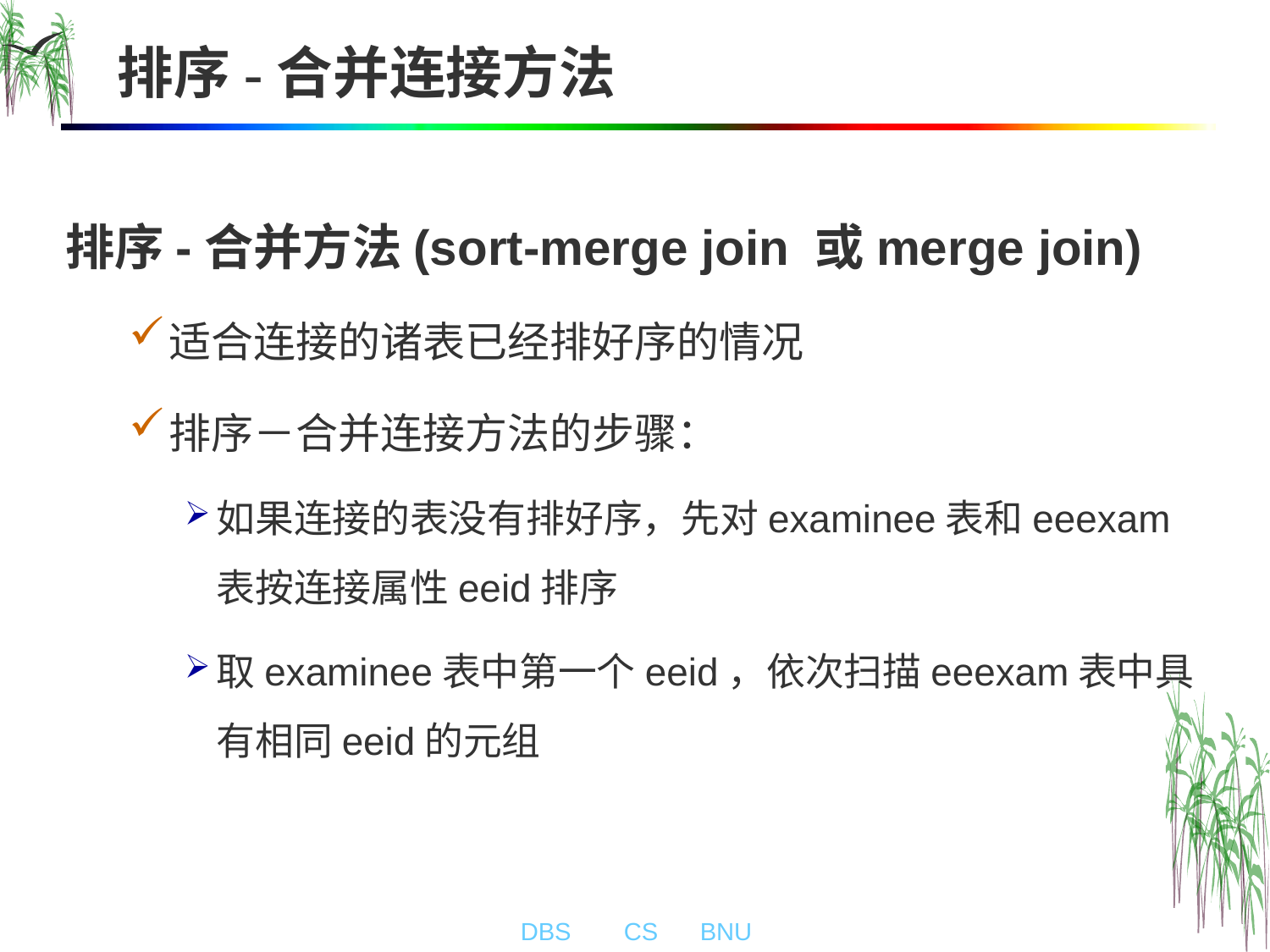

# 排序-合并连接方法
排序-合并方法(sort-merge join 或merge join)
适合连接的诸表已经排好序的情况
排序－合并连接方法的步骤：
如果连接的表没有排好序，先对examinee表和eeexam表按连接属性eeid排序
取examinee表中第一个eeid，依次扫描eeexam表中具有相同eeid的元组